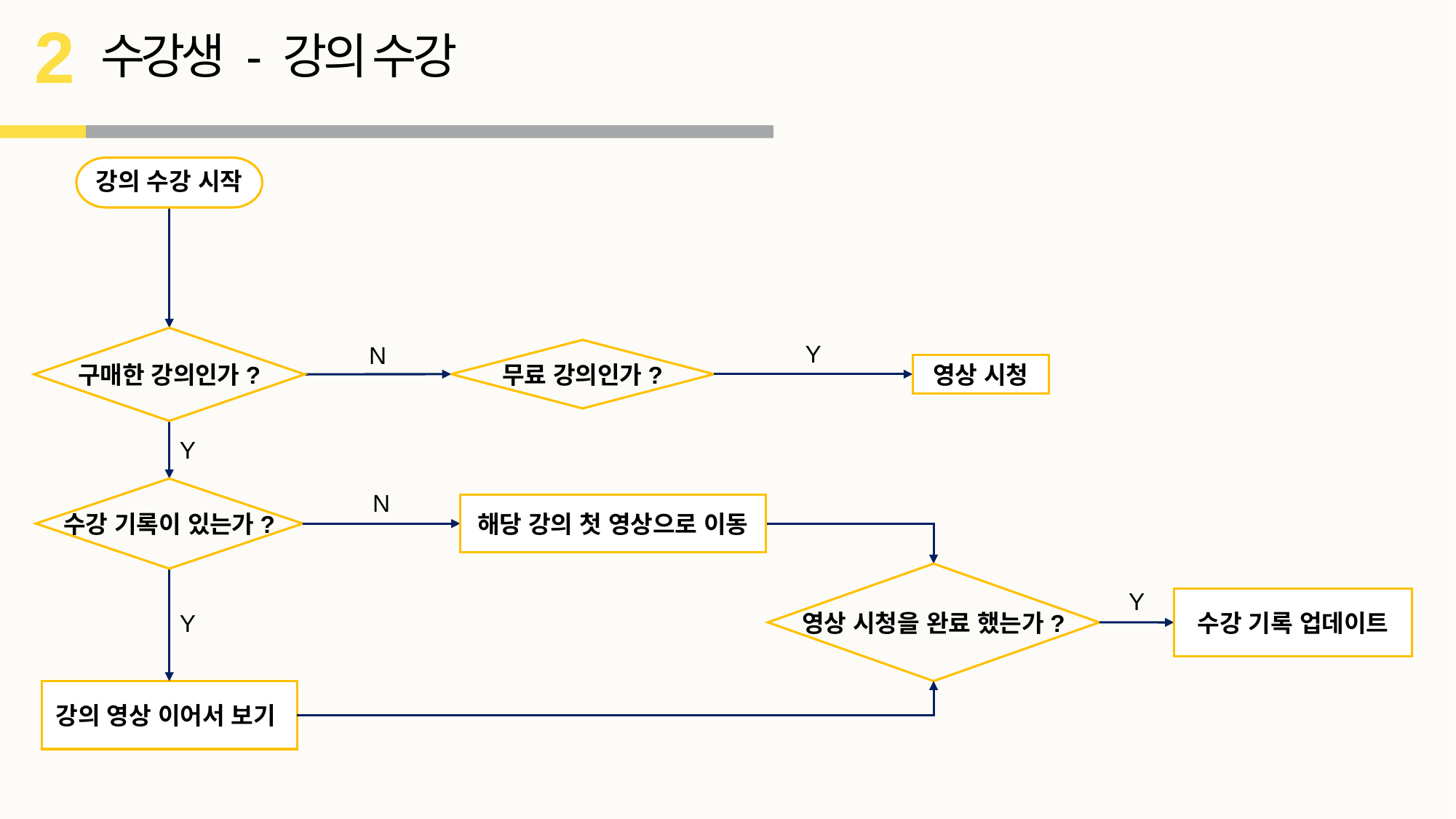

2
수강생 - 강의 수강

강의 수강 시작
구매한 강의인가?
Y
N
무료 강의인가?
영상 시청
Y
수강 기록이 있는가?
N
해당 강의 첫 영상으로 이동
영상 시청을 완료 했는가?
Y
수강 기록 업데이트
Y
강의 영상 이어서 보기